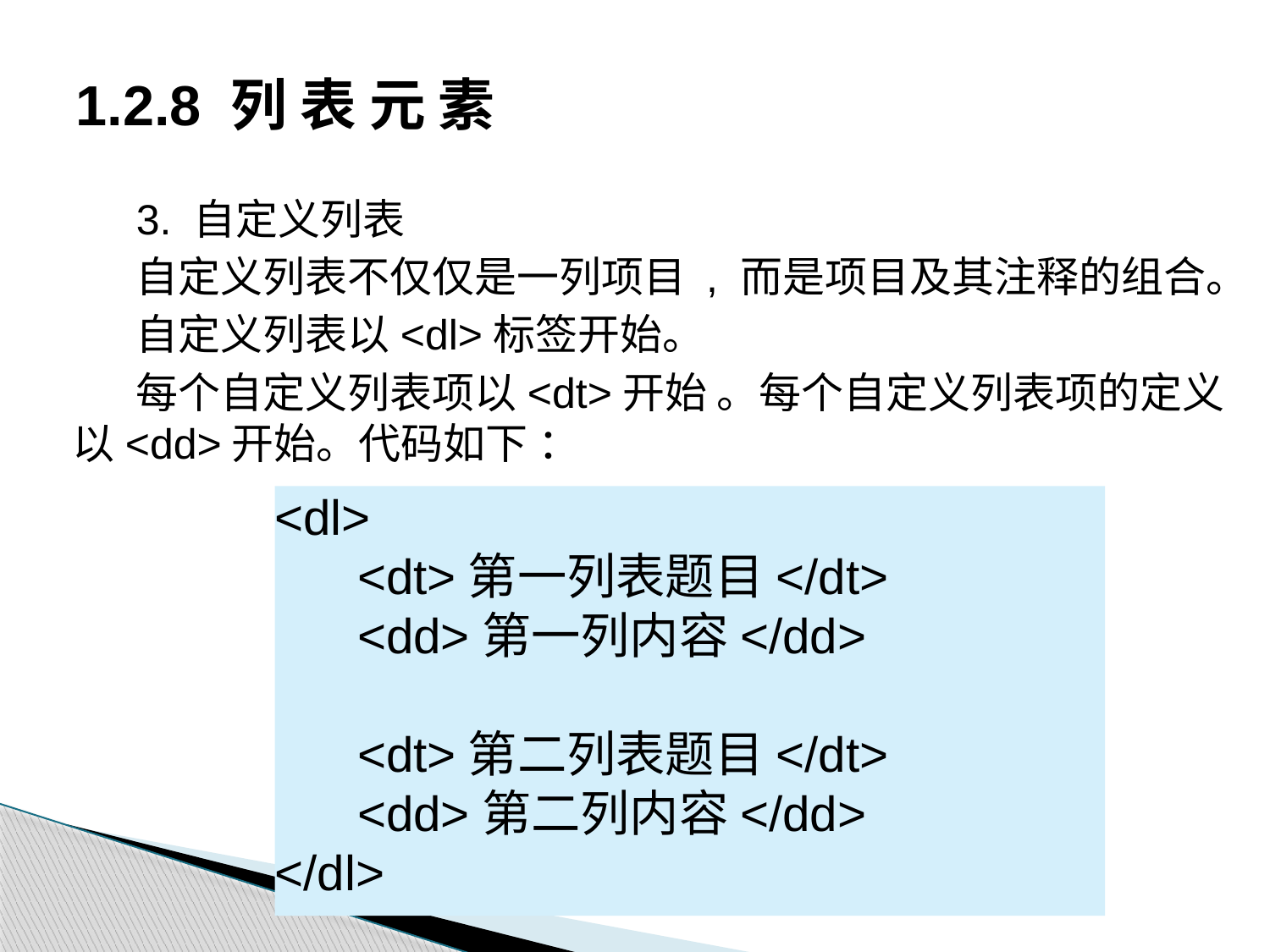

# 1.2.8 列 表 元 素
3. 自定义列表
自定义列表不仅仅是一列项目 , 而是项目及其注释的组合。
自定义列表以<dl>标签开始。
每个自定义列表项以<dt>开始 。每个自定义列表项的定义以<dd>开始。代码如下 ：
<dl>
      <dt>第一列表题目</dt>
      <dd>第一列内容</dd>

      <dt>第二列表题目</dt>
      <dd>第二列内容</dd>
</dl>